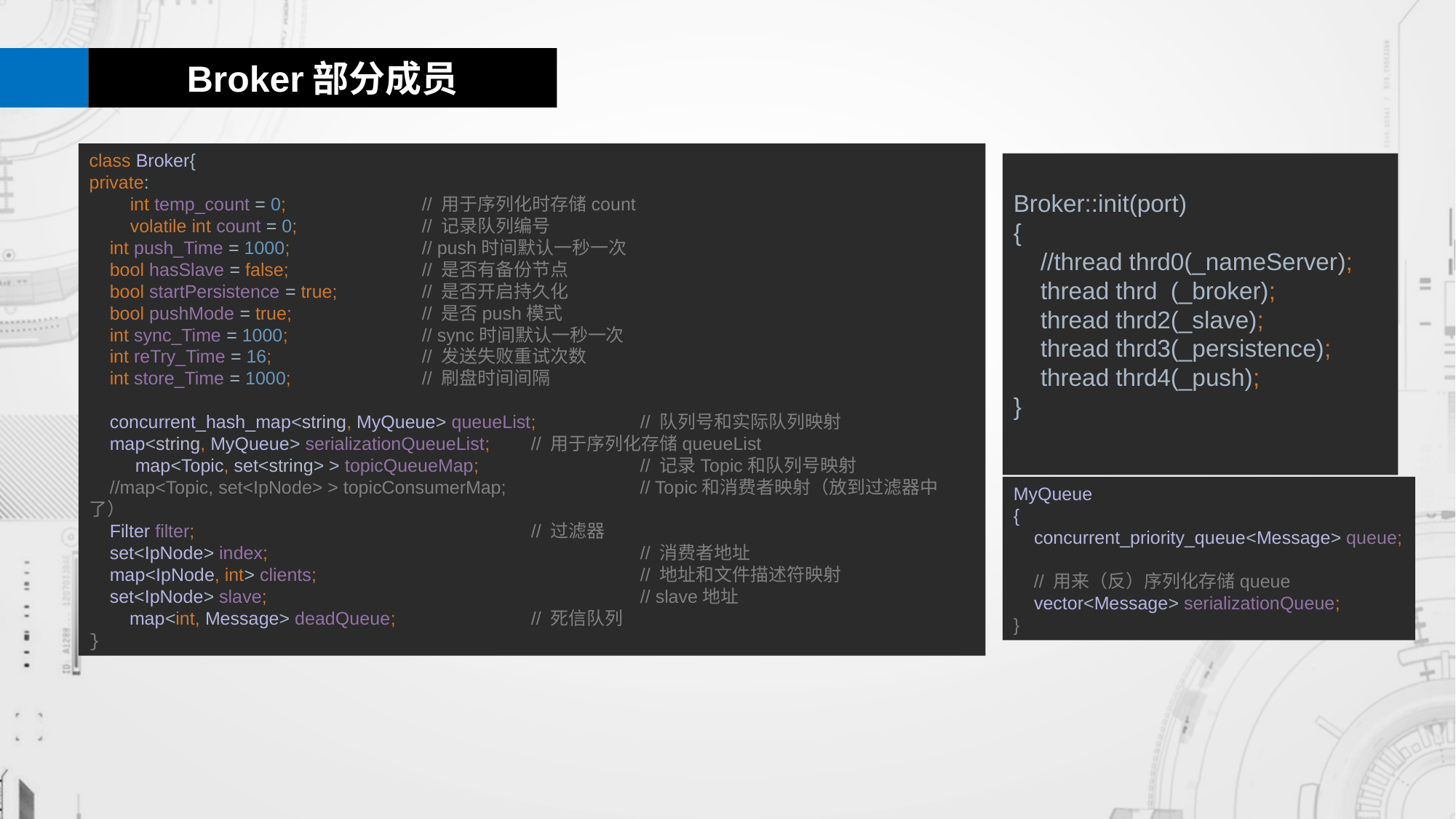

Broker部分成员
class Broker{
private:
        int temp_count = 0;             	 // 用于序列化时存储count
        volatile int count = 0;         	 // 记录队列编号
    int push_Time = 1000;           	 // push时间默认一秒一次
    bool hasSlave = false;         	 // 是否有备份节点
    bool startPersistence = true;  	 // 是否开启持久化
    bool pushMode = true;            	 // 是否push模式
    int sync_Time = 1000;           	 // sync时间默认一秒一次
    int reTry_Time = 16;           	 // 发送失败重试次数
    int store_Time = 1000;         	 // 刷盘时间间隔
    concurrent_hash_map<string, MyQueue> queueList;     	 // 队列号和实际队列映射
    map<string, MyQueue> serializationQueueList;       	 // 用于序列化存储queueList
         map<Topic, set<string> > topicQueueMap;             	 // 记录Topic和队列号映射
    //map<Topic, set<IpNode> > topicConsumerMap;       	 // Topic和消费者映射（放到过滤器中了）
    Filter filter;                  			 // 过滤器
    set<IpNode> index;              			 // 消费者地址
    map<IpNode, int> clients;      			 // 地址和文件描述符映射
    set<IpNode> slave;			 	 // slave地址
         map<int, Message> deadQueue;    		 // 死信队列
}

Broker::init(port)
{
    //thread thrd0(_nameServer);
    thread thrd  (_broker);
    thread thrd2(_slave);
    thread thrd3(_persistence);
    thread thrd4(_push);
}

MyQueue
{
    concurrent_priority_queue<Message> queue;
    // 用来（反）序列化存储queue
    vector<Message> serializationQueue;
}